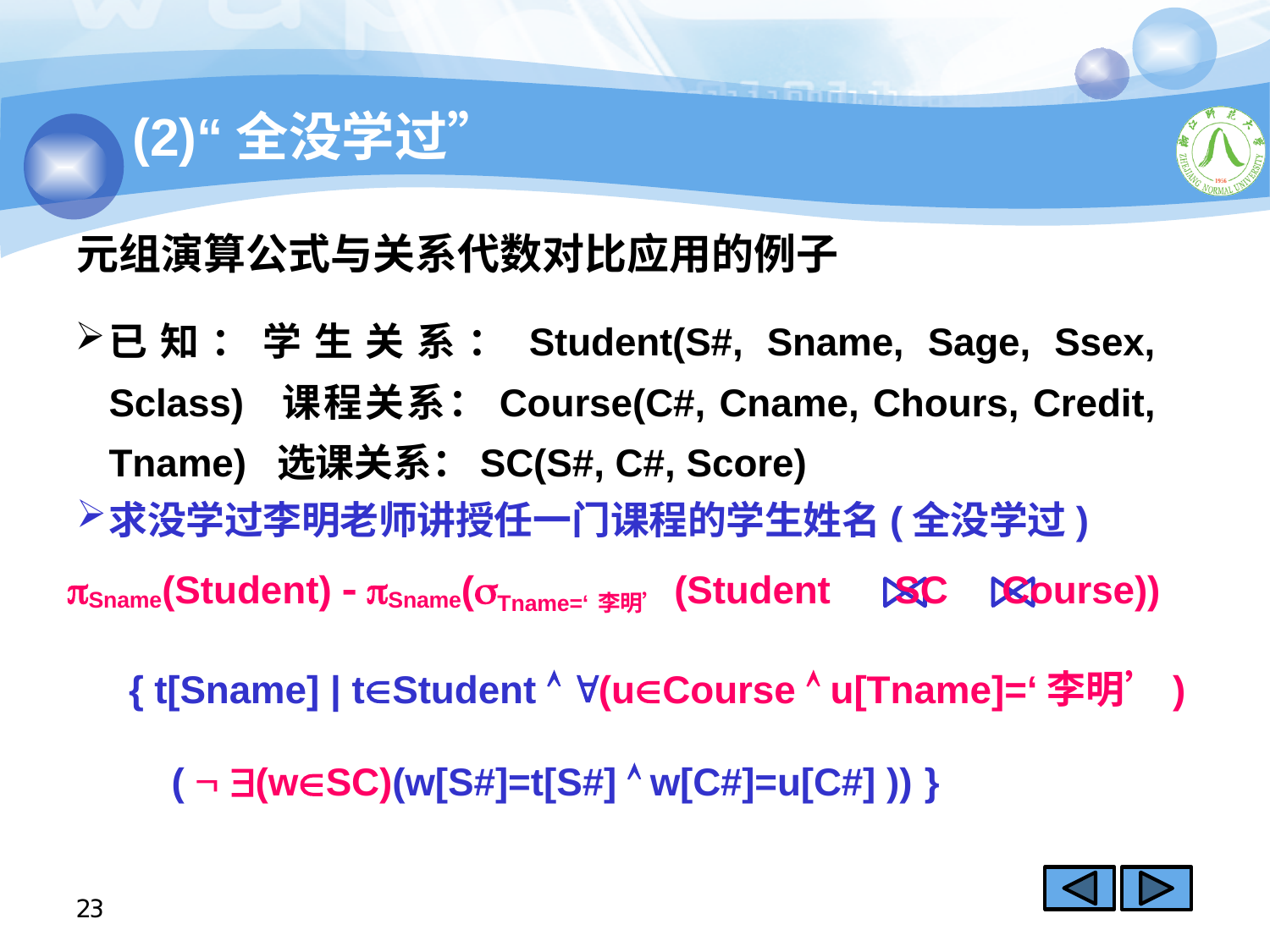

(2)“全没学过”
元组演算公式与关系代数对比应用的例子
已知：学生关系：Student(S#, Sname, Sage, Ssex, Sclass)  课程关系：Course(C#, Cname, Chours, Credit, Tname)  选课关系：SC(S#, C#, Score)
求没学过李明老师讲授任一门课程的学生姓名(全没学过)

πSname(Student) − πSname(σTname=‘李明’(Student      SC     Course))

{ t[Sname] | t∈Student ∧ ∀(u∈Course ∧ u[Tname]=‘李明’)
    ( ¬ ∃(w∈SC)(w[S#]=t[S#] ∧ w[C#]=u[C#] )) }
23